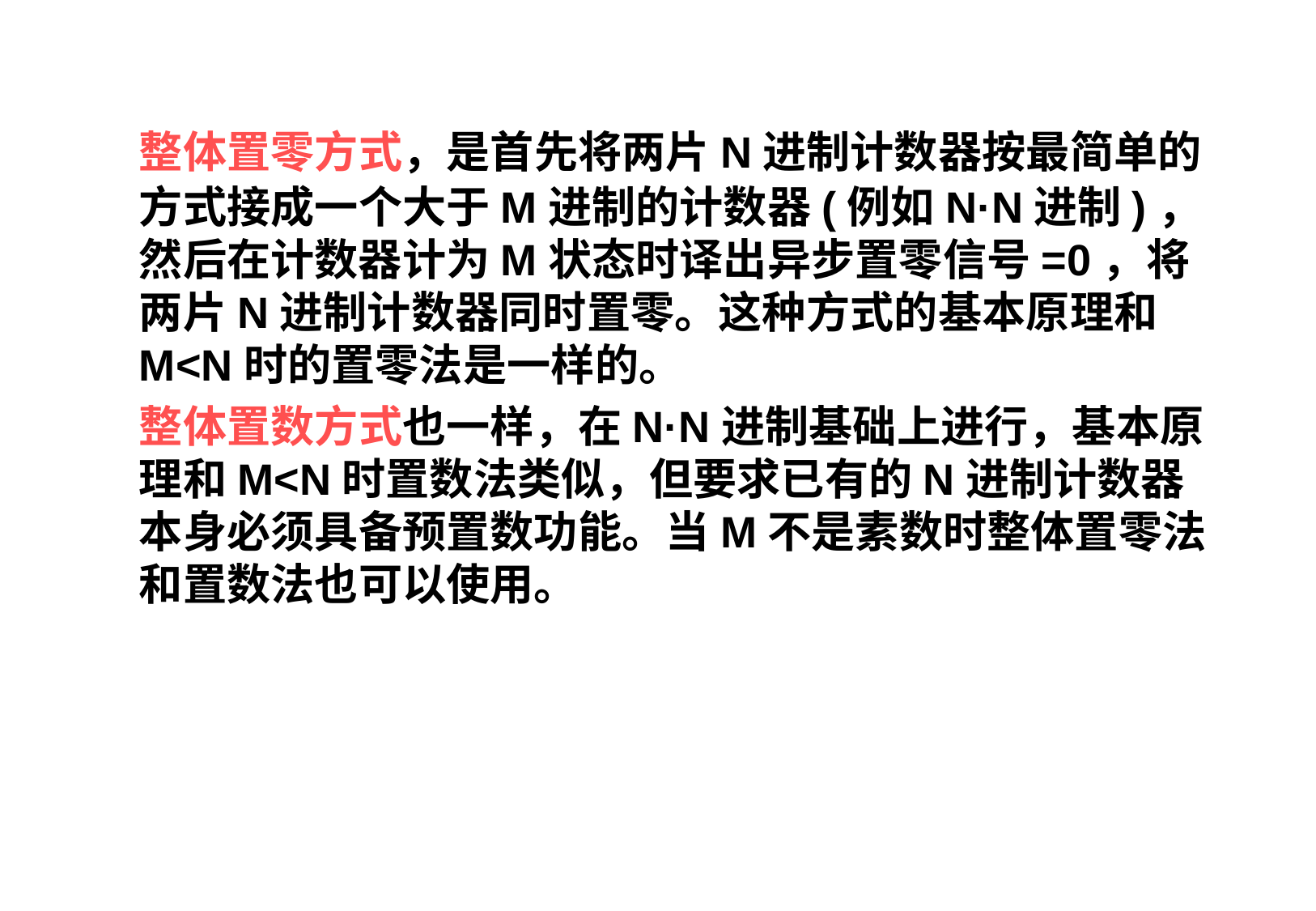

整体置零方式，是首先将两片N进制计数器按最简单的方式接成一个大于M进制的计数器(例如N·N进制)，然后在计数器计为M状态时译出异步置零信号=0，将两片N进制计数器同时置零。这种方式的基本原理和M<N时的置零法是一样的。
	整体置数方式也一样，在N·N进制基础上进行，基本原理和M<N时置数法类似，但要求已有的N进制计数器本身必须具备预置数功能。当M不是素数时整体置零法和置数法也可以使用。